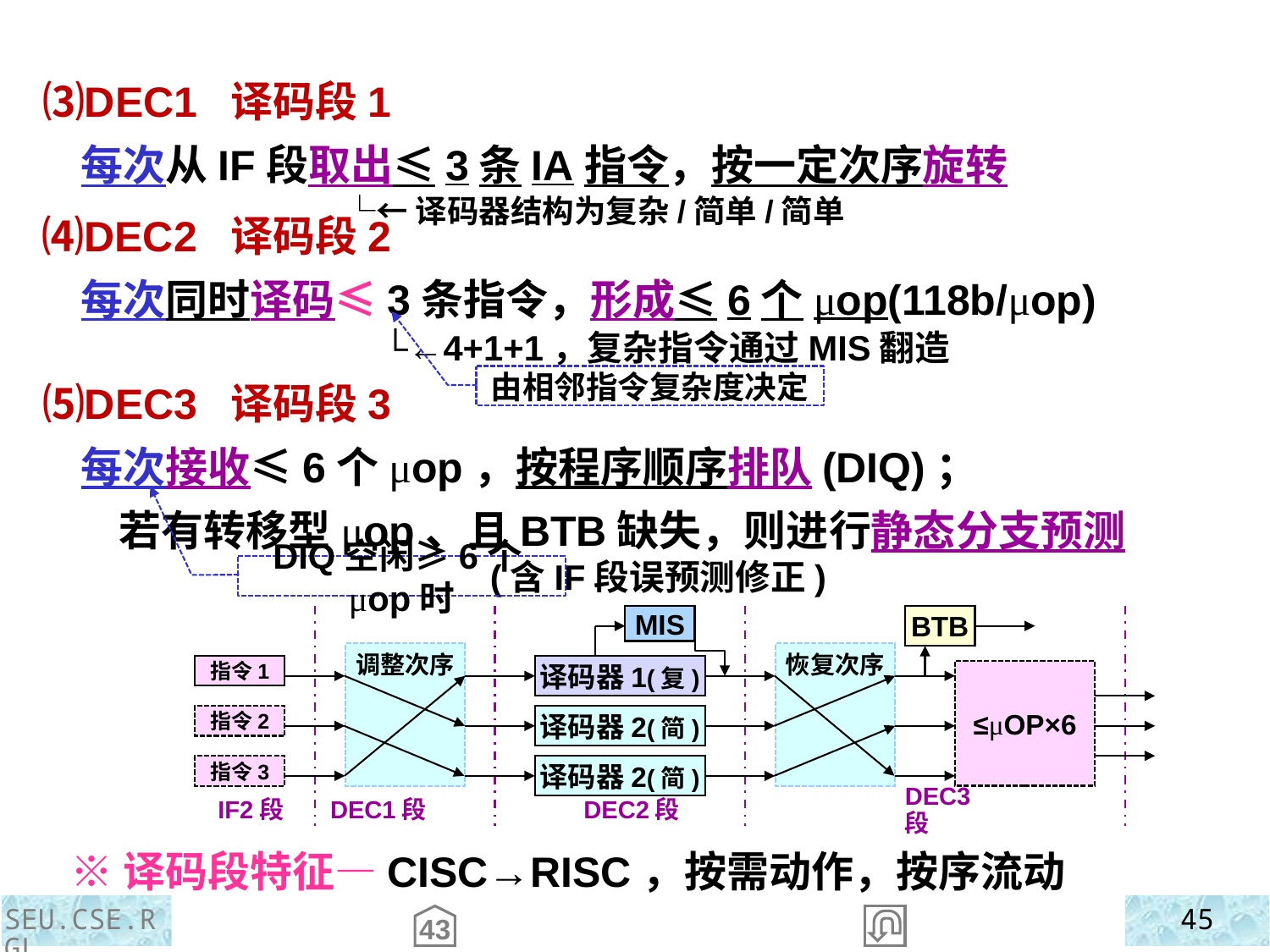

⑶DEC1  译码段1
   每次从IF段取出≤3条IA指令，按一定次序旋转
                                          └←译码器结构为复杂/简单/简单
⑷DEC2  译码段2
   每次同时译码≤3条指令，形成≤6个μop(118b/μop)
                                   └←4+1+1，复杂指令通过MIS翻造
⑸DEC3  译码段3
   每次接收≤6个μop，按程序顺序排队(DIQ)；
       若有转移型μop、且BTB缺失，则进行静态分支预测
                                              (含IF段误预测修正)
由相邻指令复杂度决定
DIQ空闲≥6个μop时
调整次序
指令1
译码器1(复)
指令2
译码器2(简)
指令3
译码器2(简)
IF2段       DEC1段
MIS
DEC2段
BTB
恢复次序
≤μOP×6
DEC3段
   ※译码段特征—CISC→RISC，按需动作，按序流动
SEU.CSE.RGL
45

43